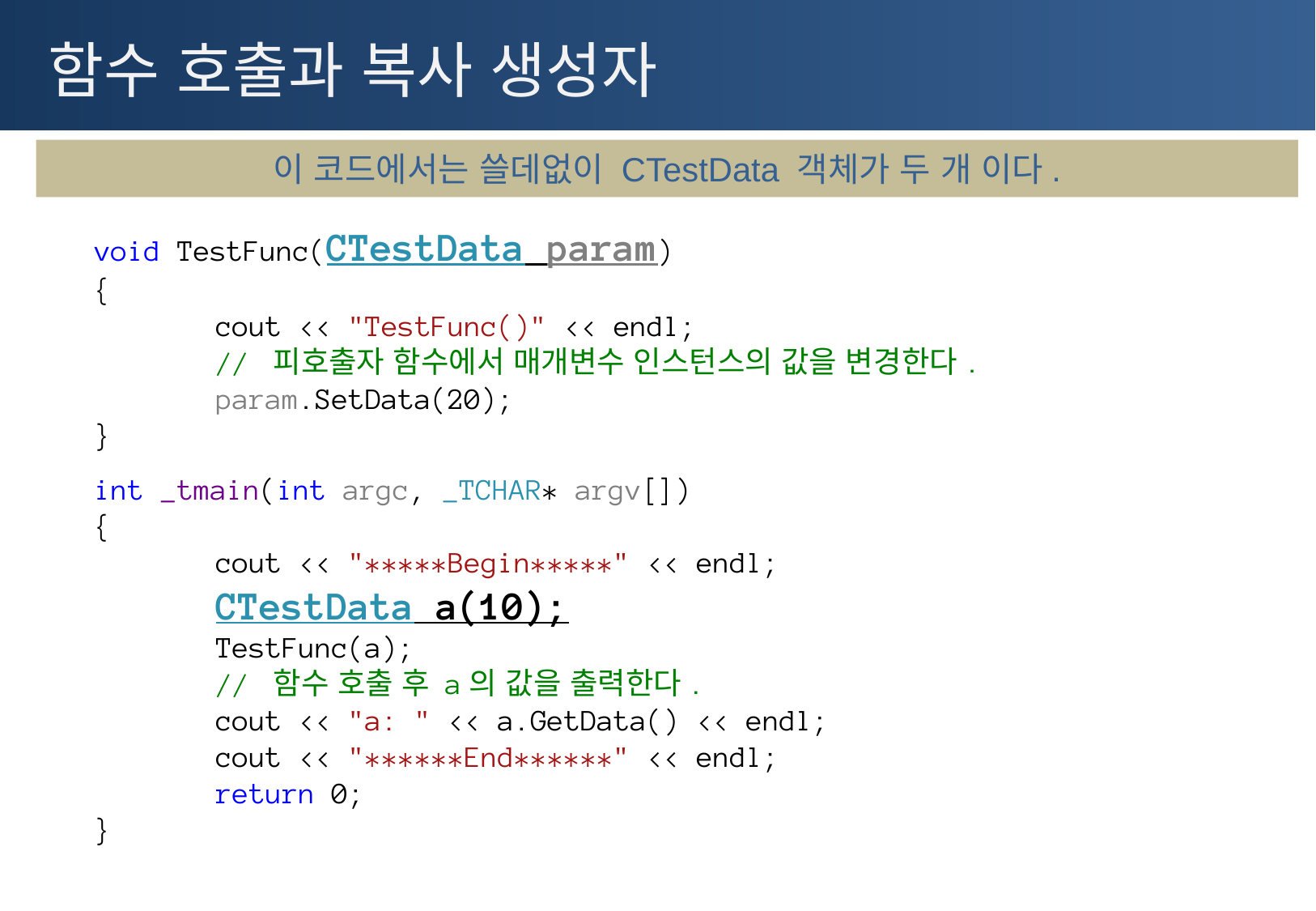

# 함수 호출과 복사 생성자
이 코드에서는 쓸데없이 CTestData 객체가 두 개 이다.
void TestFunc(CTestData param)
{
	cout << "TestFunc()" << endl;
	// 피호출자 함수에서 매개변수 인스턴스의 값을 변경한다.
	param.SetData(20);
}

int _tmain(int argc, _TCHAR* argv[])
{
	cout << "*****Begin*****" << endl;
	CTestData a(10);
	TestFunc(a);
	// 함수 호출 후 a의 값을 출력한다.
	cout << "a: " << a.GetData() << endl;
	cout << "******End******" << endl;
	return 0;
}